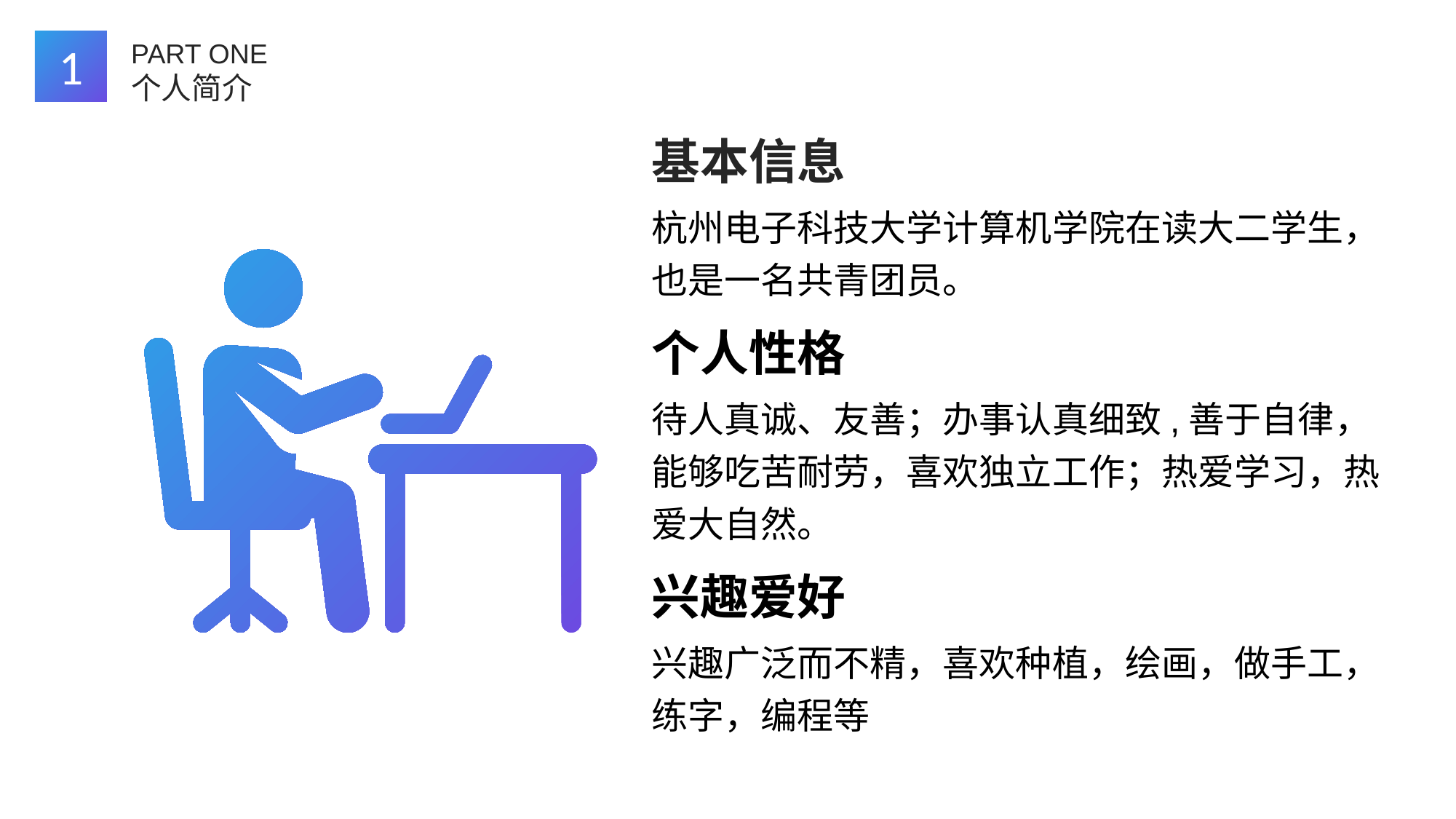

1
PART ONE
个人简介
基本信息
杭州电子科技大学计算机学院在读大二学生，也是一名共青团员。
个人性格
待人真诚、友善；办事认真细致,善于自律，能够吃苦耐劳，喜欢独立工作；热爱学习，热爱大自然。
兴趣爱好
兴趣广泛而不精，喜欢种植，绘画，做手工，练字，编程等